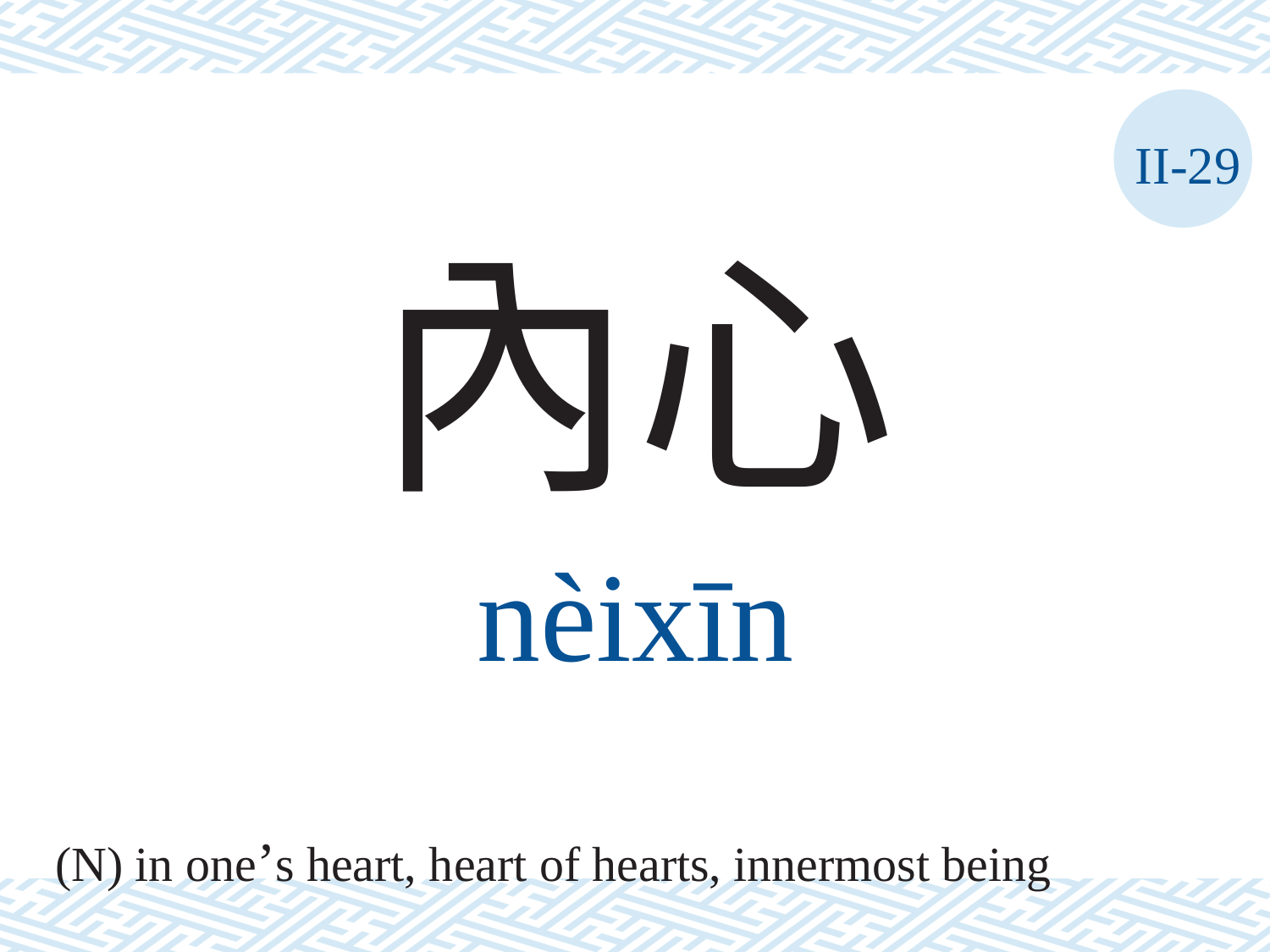

II-29
內心
nèixīn
(N) in one’s heart, heart of hearts, innermost being